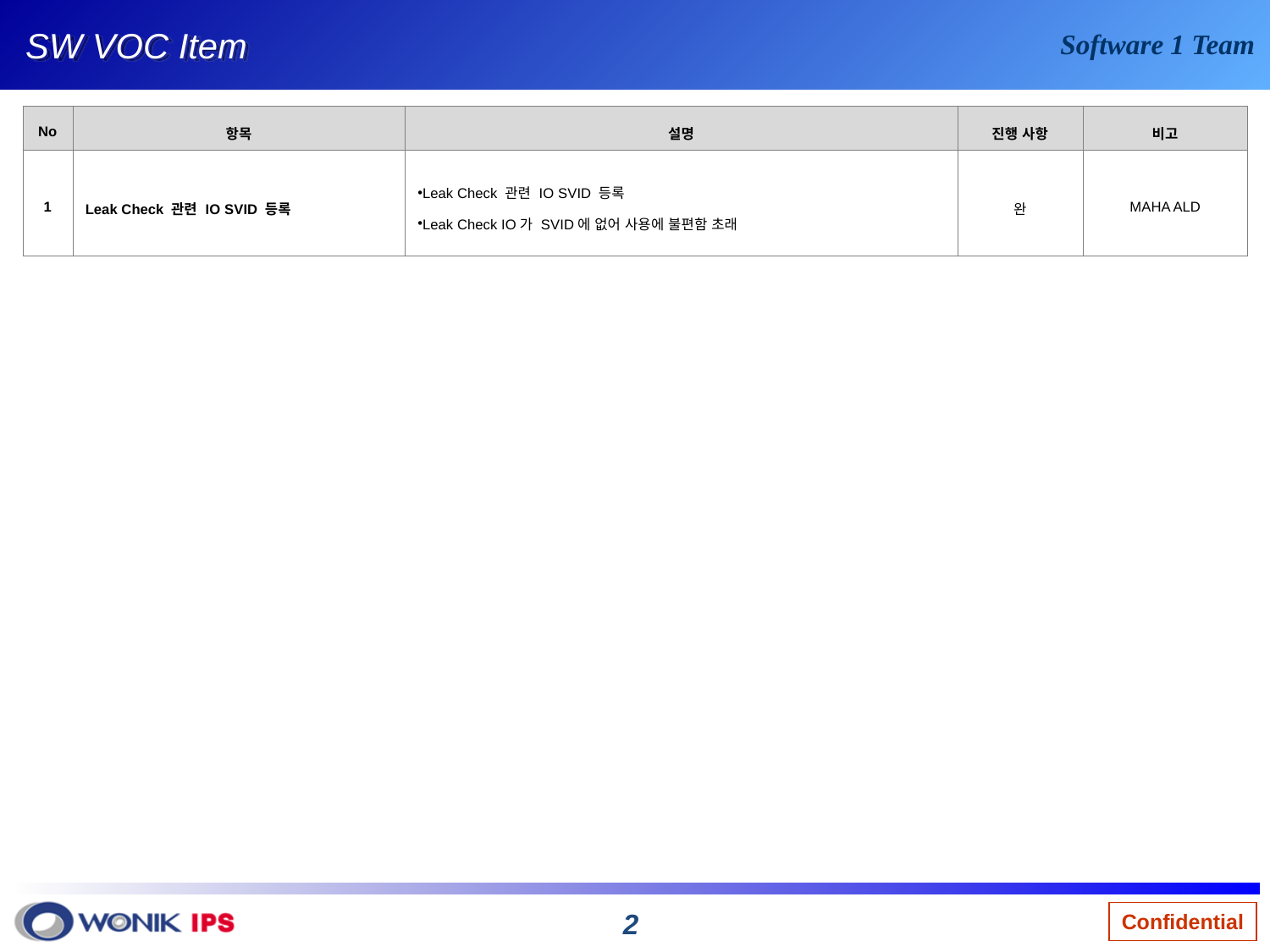

SW VOC Item
| No | 항목 | 설명 | 진행 사항 | 비고 |
| --- | --- | --- | --- | --- |
| 1 | Leak Check 관련 IO SVID 등록 | Leak Check 관련 IO SVID 등록 Leak Check IO가 SVID에 없어 사용에 불편함 초래 | 완 | MAHA ALD |